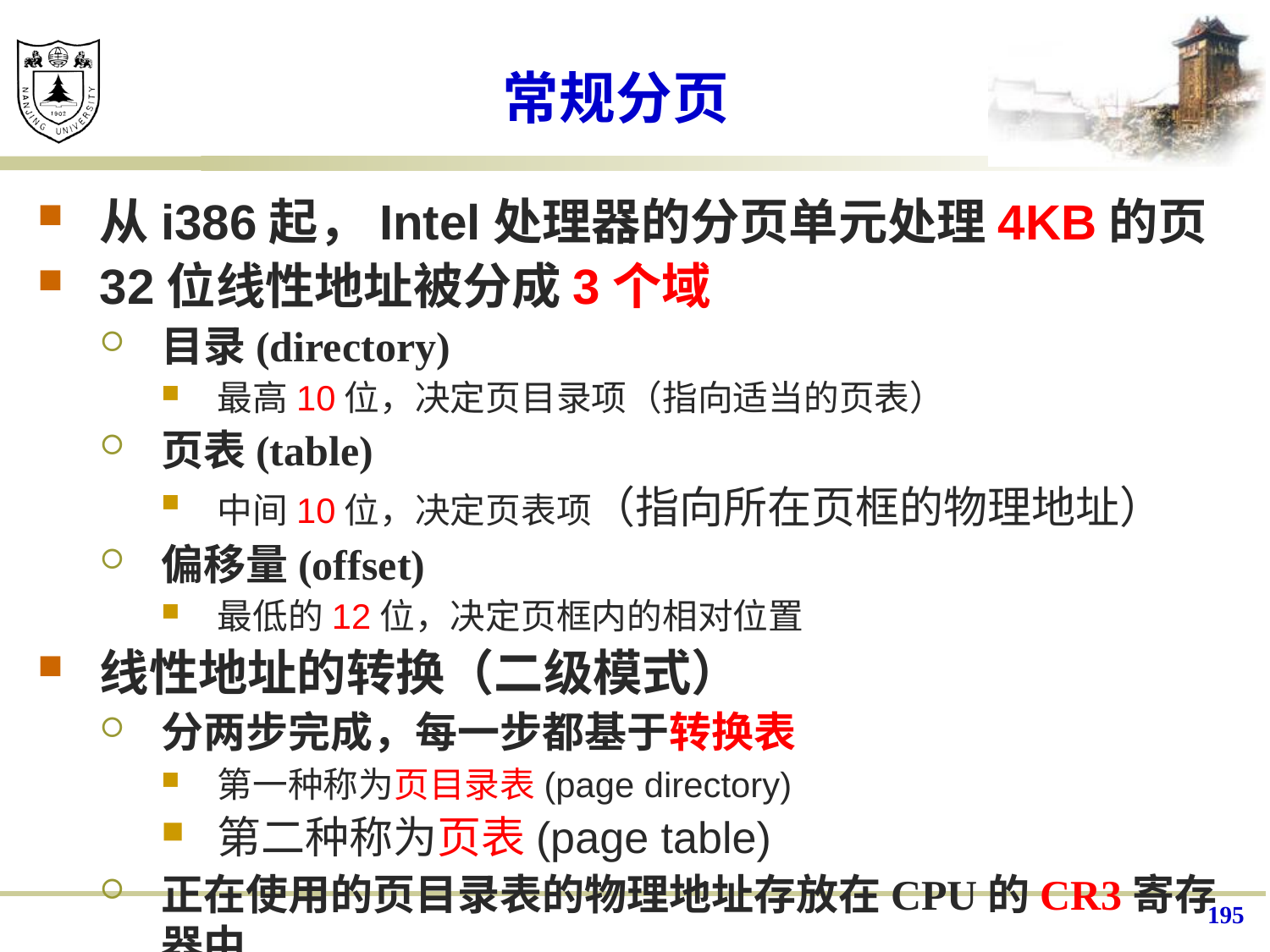

# 常规分页
从i386起，Intel处理器的分页单元处理4KB的页
32位线性地址被分成3个域
目录(directory)
最高10位，决定页目录项（指向适当的页表）
页表(table)
中间10位，决定页表项（指向所在页框的物理地址）
偏移量(offset)
最低的12位，决定页框内的相对位置
线性地址的转换（二级模式）
分两步完成，每一步都基于转换表
第一种称为页目录表(page directory)
第二种称为页表(page table)
正在使用的页目录表的物理地址存放在CPU的CR3寄存器中
195